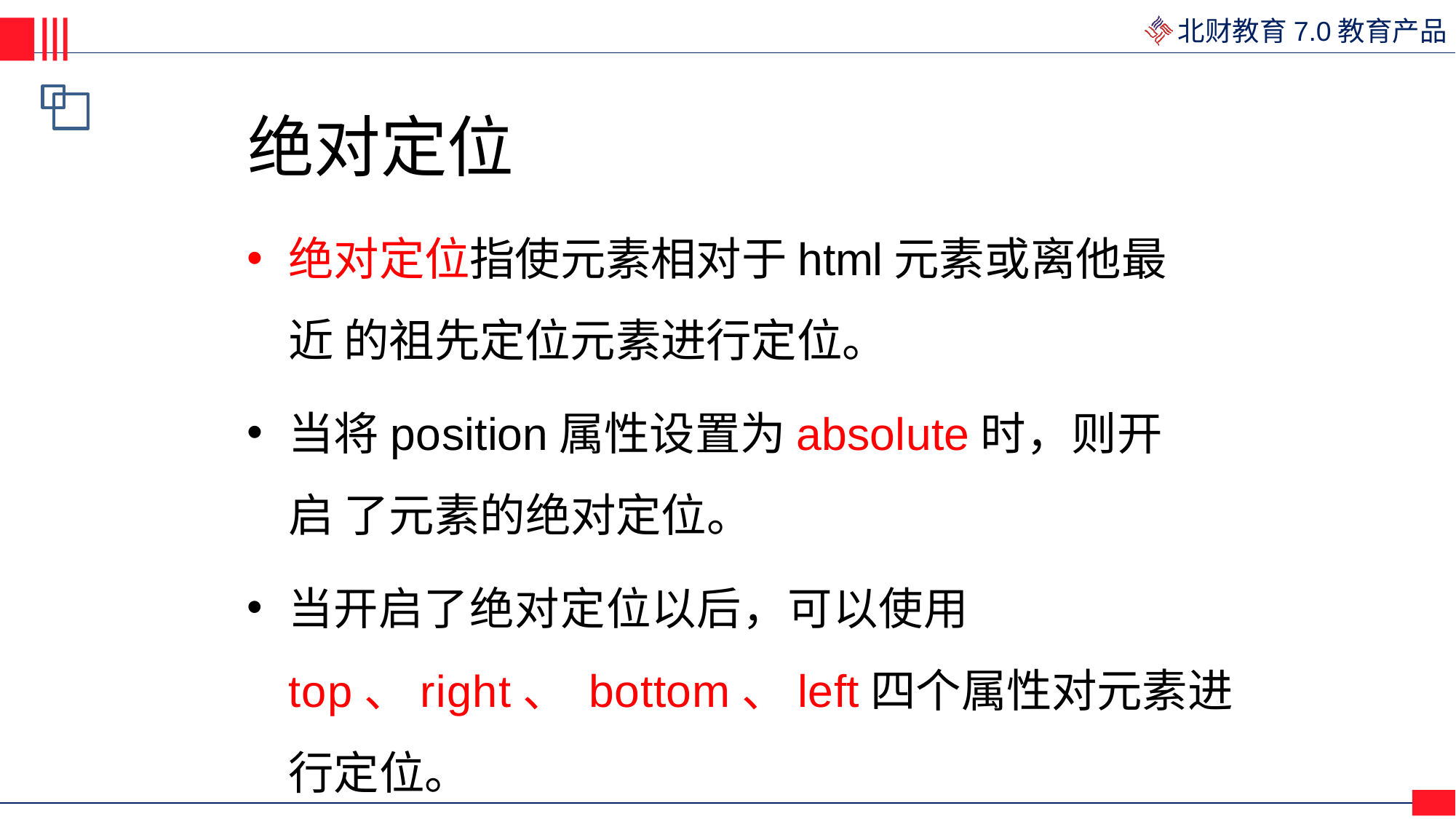

# 绝对定位
绝对定位指使元素相对于html元素或离他最近 的祖先定位元素进行定位。
当将position属性设置为absolute时，则开启 了元素的绝对定位。
当开启了绝对定位以后，可以使用top、right、 bottom、left四个属性对元素进行定位。